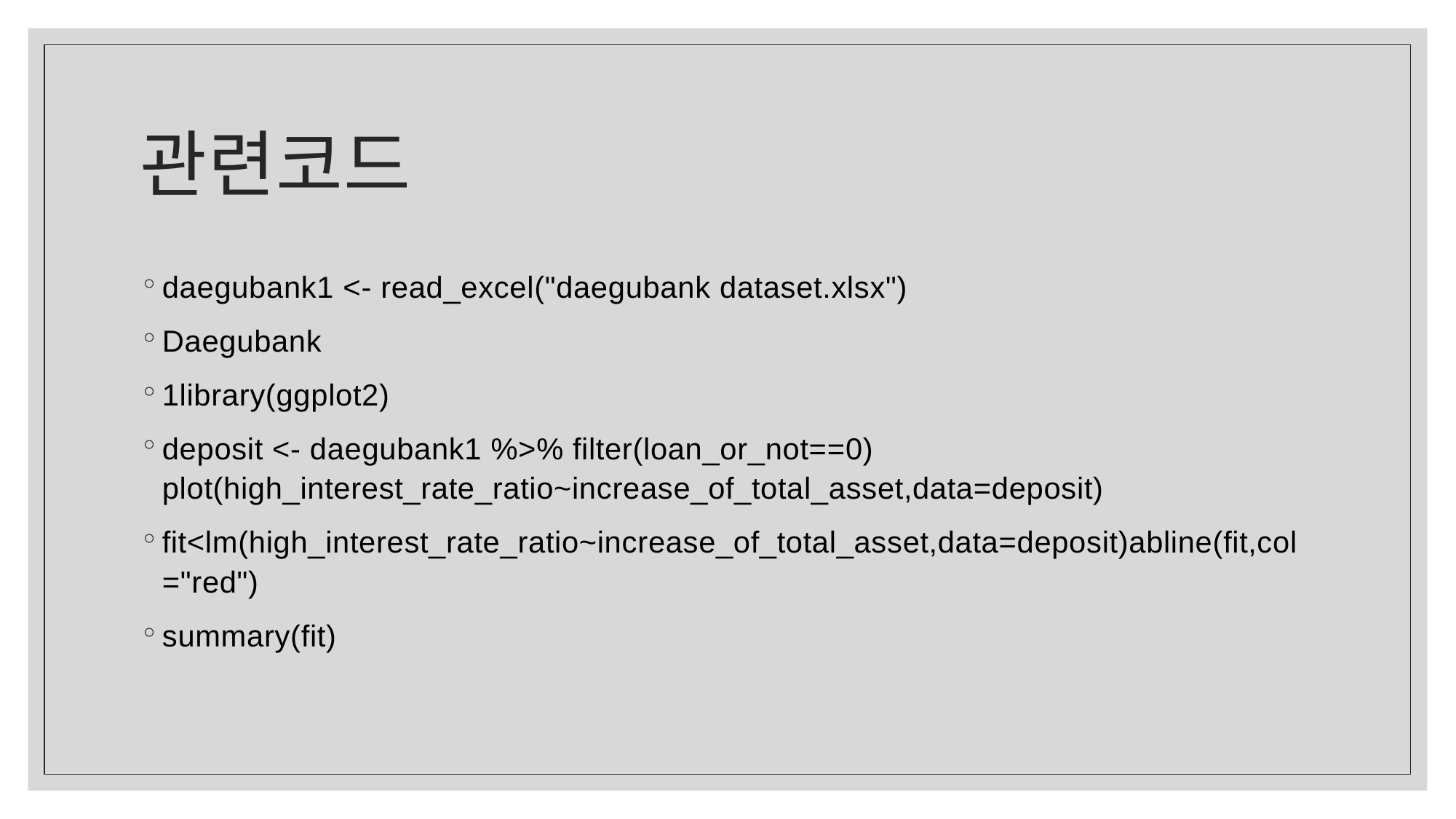

# 관련코드
daegubank1 <- read_excel("daegubank dataset.xlsx")
Daegubank
1library(ggplot2)
deposit <- daegubank1 %>% filter(loan_or_not==0) plot(high_interest_rate_ratio~increase_of_total_asset,data=deposit)
fit<lm(high_interest_rate_ratio~increase_of_total_asset,data=deposit)abline(fit,col="red")
summary(fit)